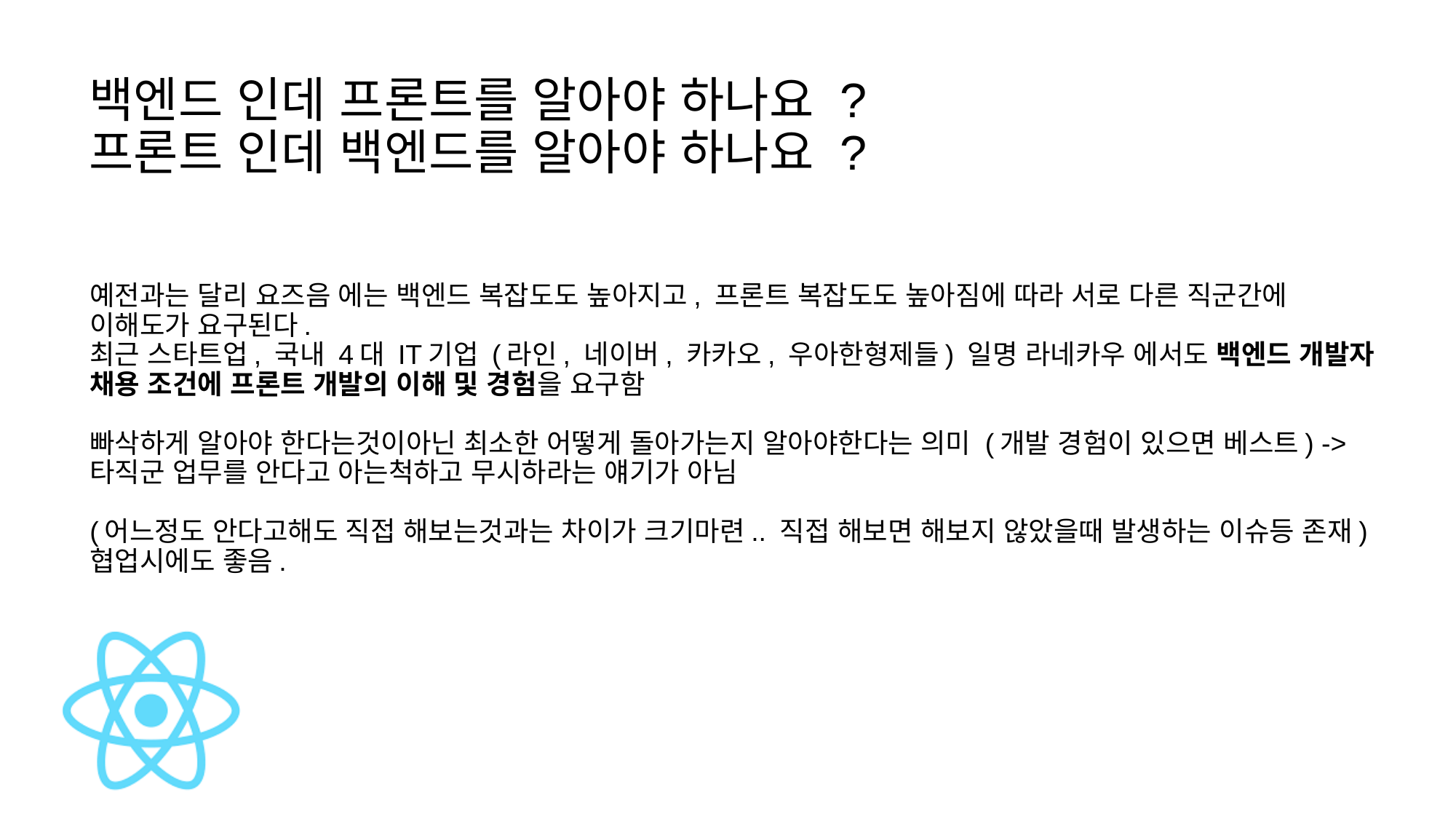

백엔드 인데 프론트를 알아야 하나요 ?
프론트 인데 백엔드를 알아야 하나요 ?

예전과는 달리 요즈음 에는 백엔드 복잡도도 높아지고, 프론트 복잡도도 높아짐에 따라 서로 다른 직군간에 이해도가 요구된다.
최근 스타트업, 국내 4대 IT기업 (라인, 네이버, 카카오, 우아한형제들) 일명 라네카우 에서도 백엔드 개발자 채용 조건에 프론트 개발의 이해 및 경험을 요구함

빠삭하게 알아야 한다는것이아닌 최소한 어떻게 돌아가는지 알아야한다는 의미 (개발 경험이 있으면 베스트) -> 타직군 업무를 안다고 아는척하고 무시하라는 얘기가 아님

(어느정도 안다고해도 직접 해보는것과는 차이가 크기마련.. 직접 해보면 해보지 않았을때 발생하는 이슈등 존재)
협업시에도 좋음.